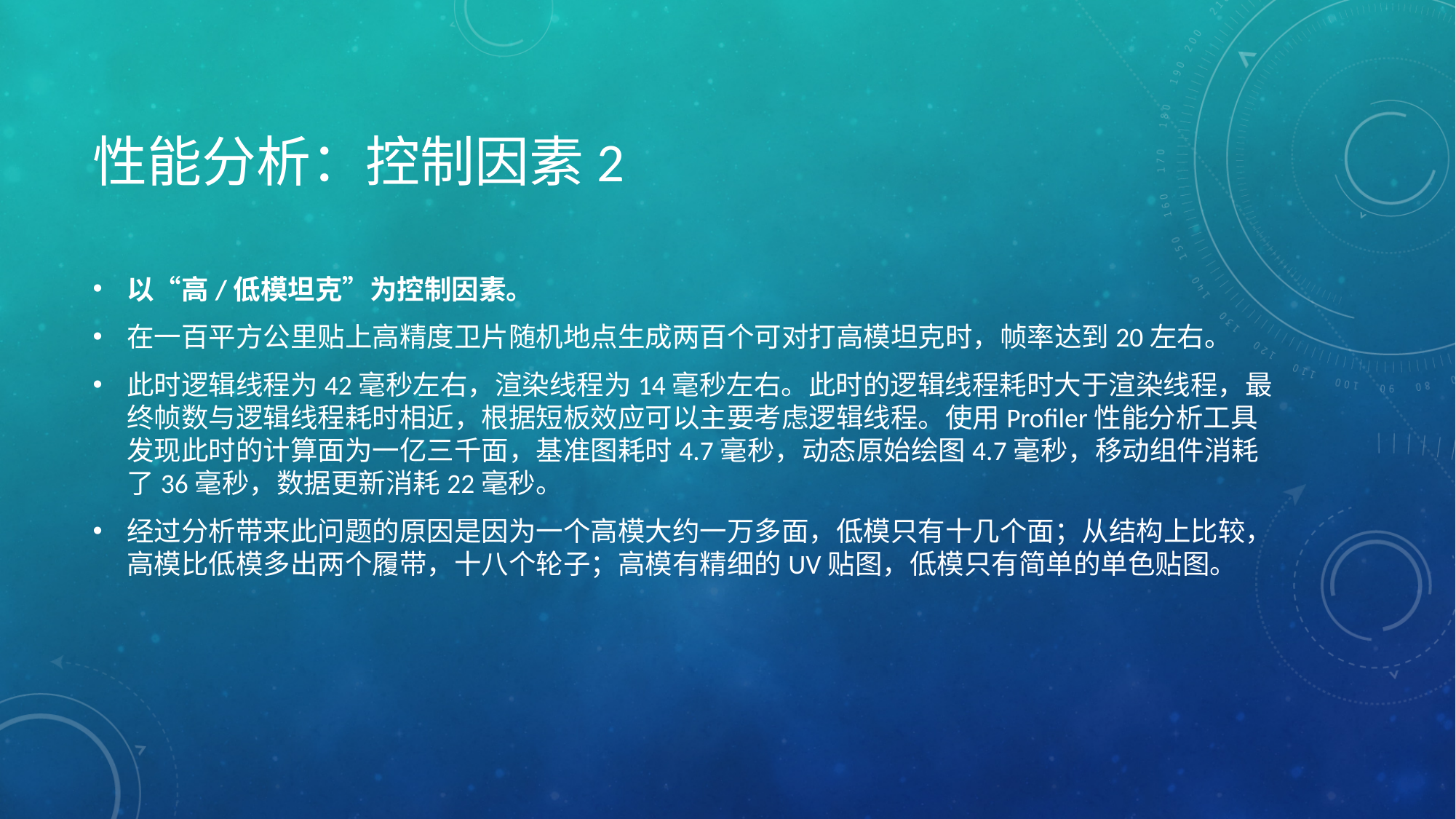

# 性能分析：控制因素2
以“高/低模坦克”为控制因素。
在一百平方公里贴上高精度卫片随机地点生成两百个可对打高模坦克时，帧率达到20左右。
此时逻辑线程为42毫秒左右，渲染线程为14毫秒左右。此时的逻辑线程耗时大于渲染线程，最终帧数与逻辑线程耗时相近，根据短板效应可以主要考虑逻辑线程。使用Profiler性能分析工具发现此时的计算面为一亿三千面，基准图耗时4.7毫秒，动态原始绘图4.7毫秒，移动组件消耗了36毫秒，数据更新消耗22毫秒。
经过分析带来此问题的原因是因为一个高模大约一万多面，低模只有十几个面；从结构上比较，高模比低模多出两个履带，十八个轮子；高模有精细的UV贴图，低模只有简单的单色贴图。